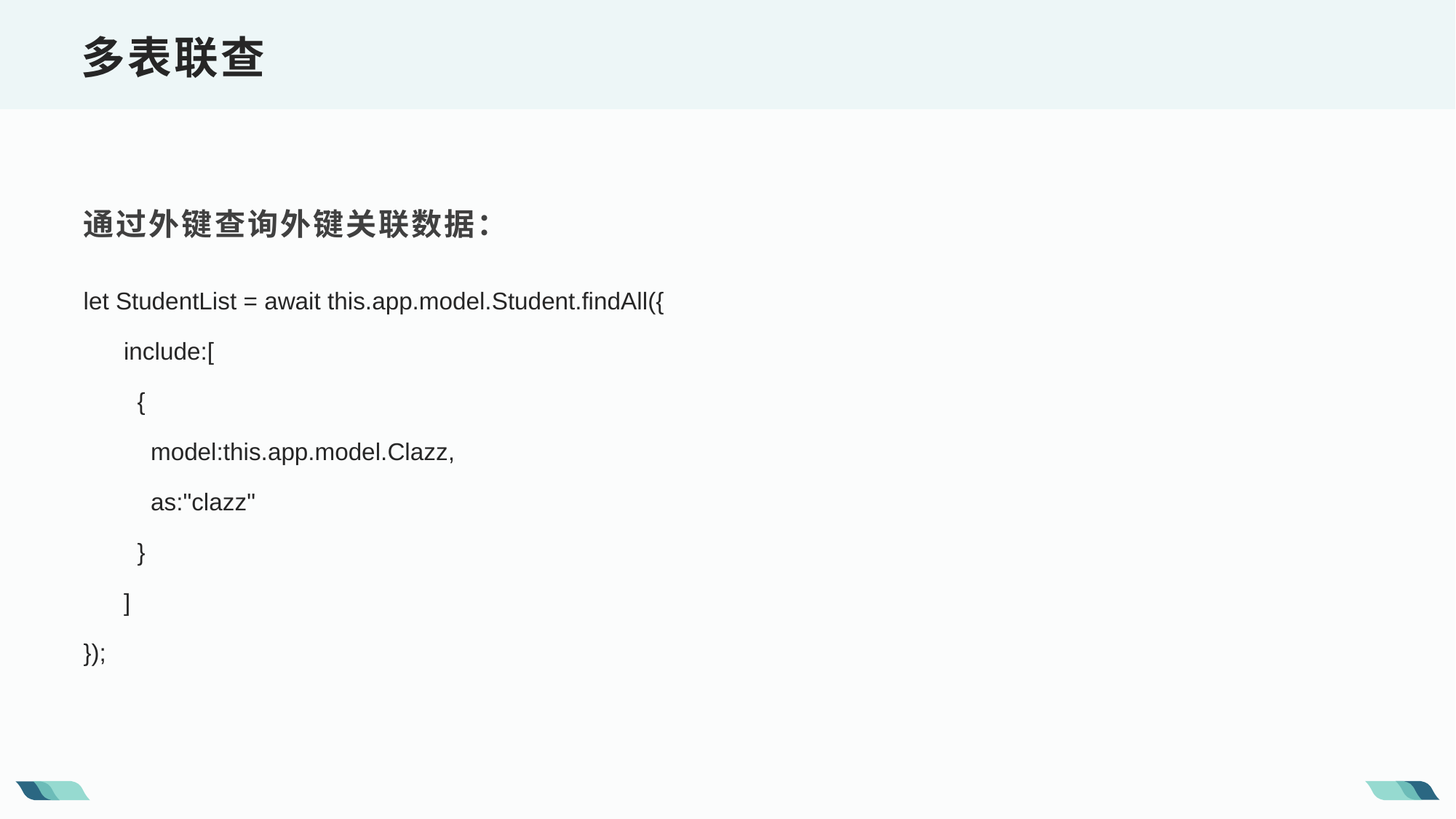

多表联查
通过外键查询外键关联数据：
let StudentList = await this.app.model.Student.findAll({
      include:[
        {
          model:this.app.model.Clazz,
          as:"clazz"
        }
      ]
});